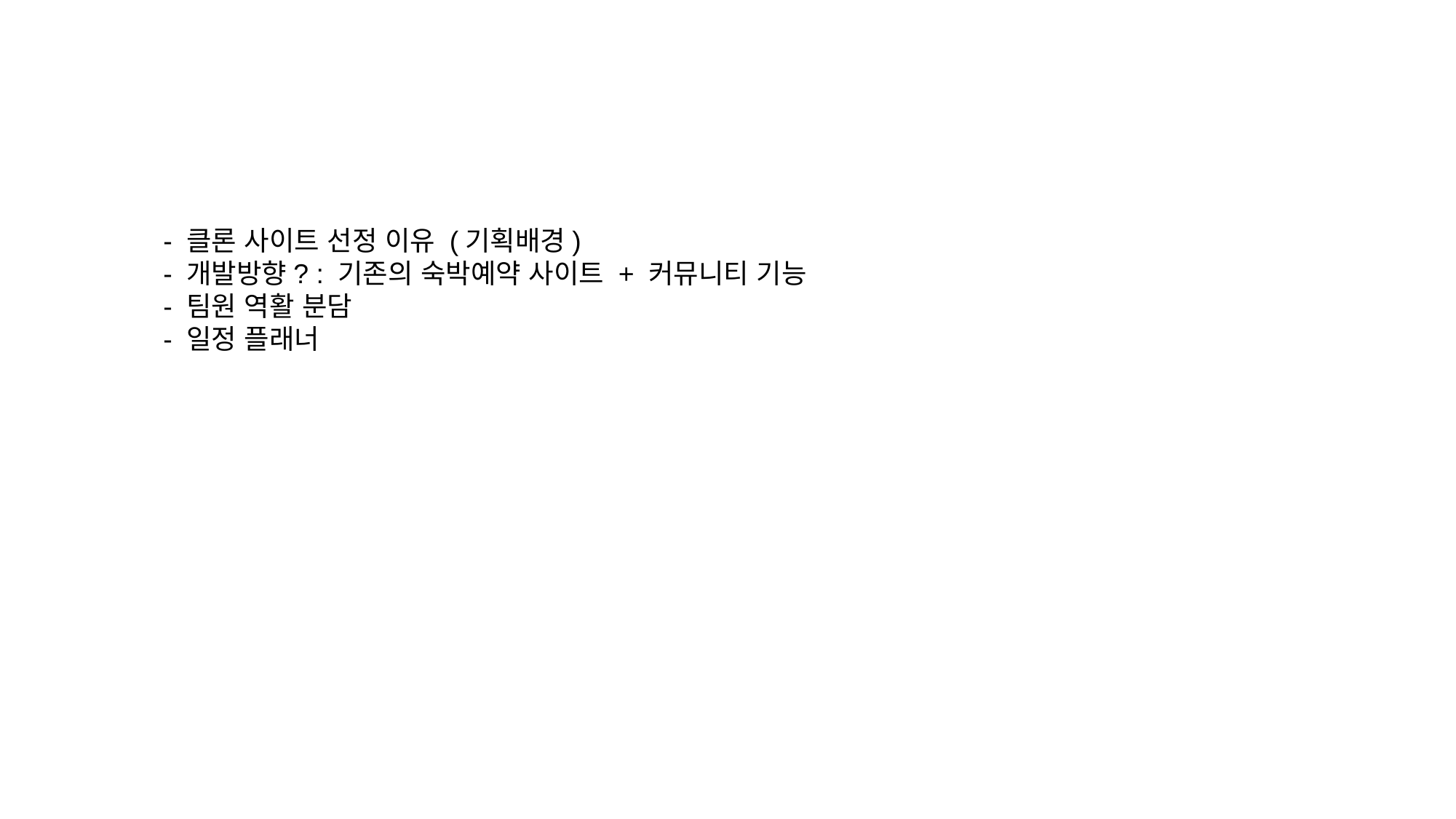

- 클론 사이트 선정 이유 (기획배경)
- 개발방향? : 기존의 숙박예약 사이트 + 커뮤니티 기능
- 팀원 역활 분담
- 일정 플래너